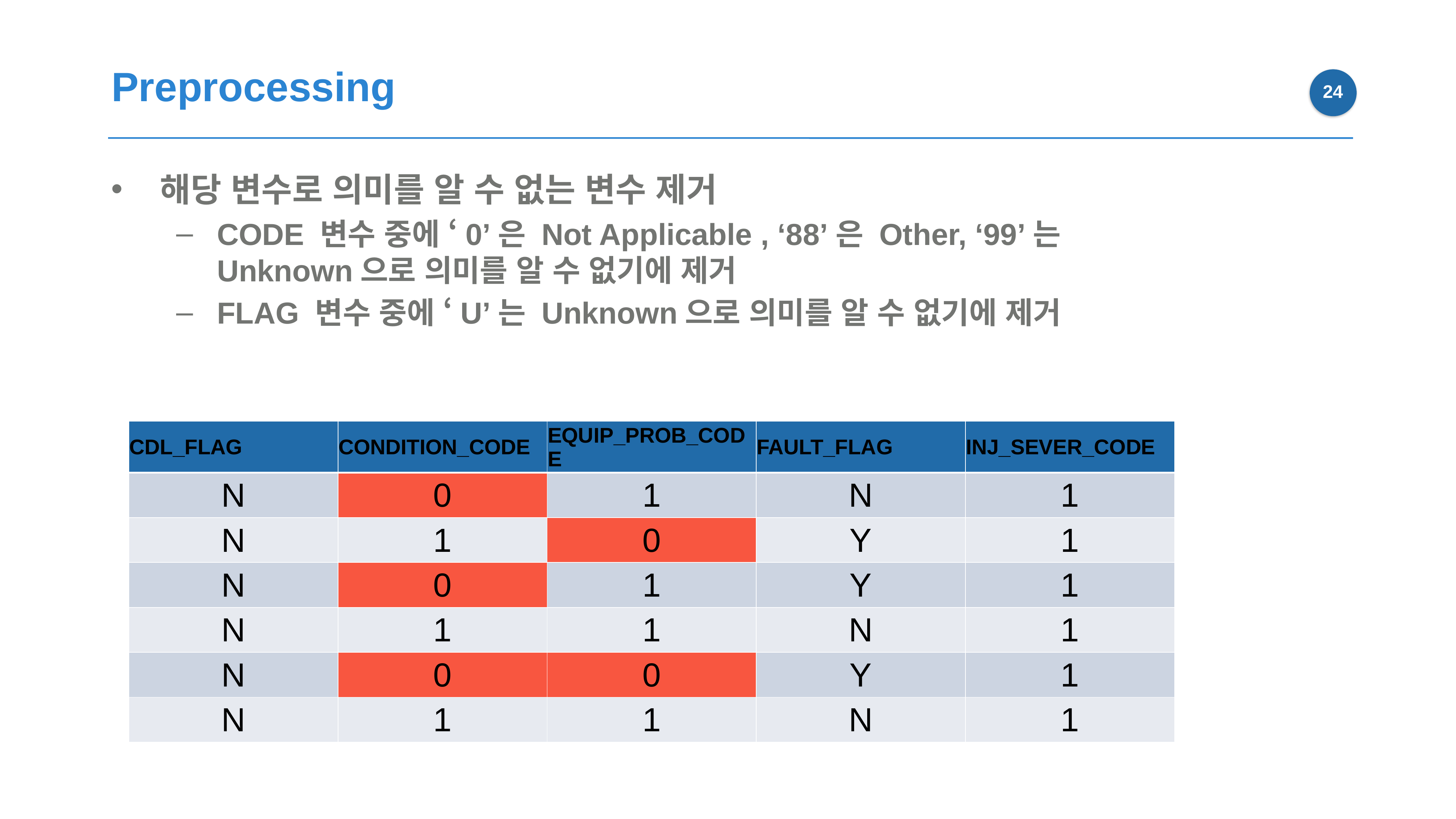

Preprocessing
24
해당 변수로 의미를 알 수 없는 변수 제거
CODE 변수 중에 ‘0’은 Not Applicable , ‘88’은 Other, ‘99’는 Unknown으로 의미를 알 수 없기에 제거
FLAG 변수 중에 ‘U’는 Unknown으로 의미를 알 수 없기에 제거
| CDL\_FLAG | CONDITION\_CODE | EQUIP\_PROB\_CODE | FAULT\_FLAG | INJ\_SEVER\_CODE |
| --- | --- | --- | --- | --- |
| N | 0 | 1 | N | 1 |
| N | 1 | 0 | Y | 1 |
| N | 0 | 1 | Y | 1 |
| N | 1 | 1 | N | 1 |
| N | 0 | 0 | Y | 1 |
| N | 1 | 1 | N | 1 |